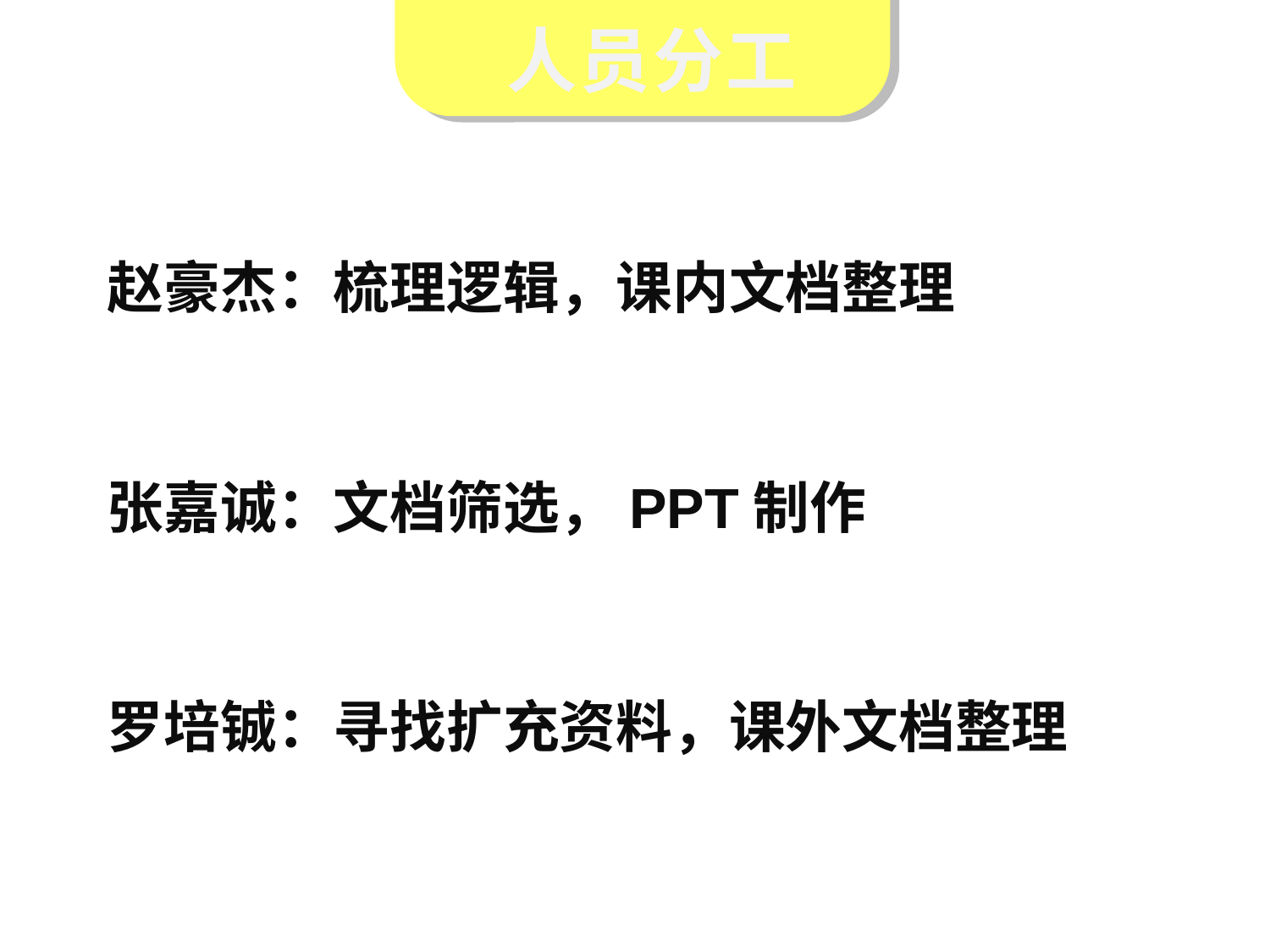

人员分工
赵豪杰：梳理逻辑，课内文档整理
张嘉诚：文档筛选，PPT制作
罗培铖：寻找扩充资料，课外文档整理